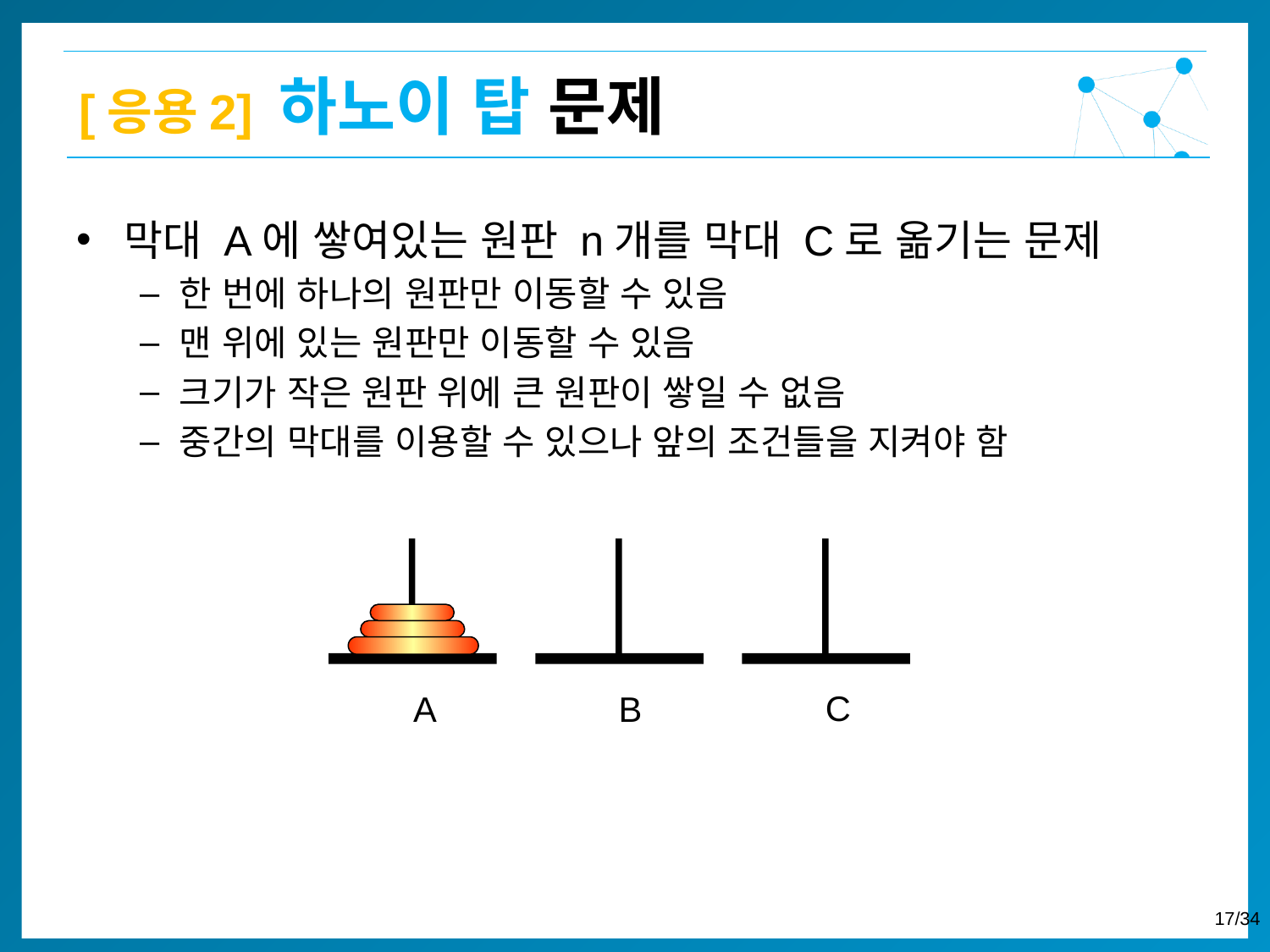

[응용2] 하노이 탑 문제
막대 A에 쌓여있는 원판 n개를 막대 C로 옮기는 문제
한 번에 하나의 원판만 이동할 수 있음
맨 위에 있는 원판만 이동할 수 있음
크기가 작은 원판 위에 큰 원판이 쌓일 수 없음
중간의 막대를 이용할 수 있으나 앞의 조건들을 지켜야 함

C
A
B